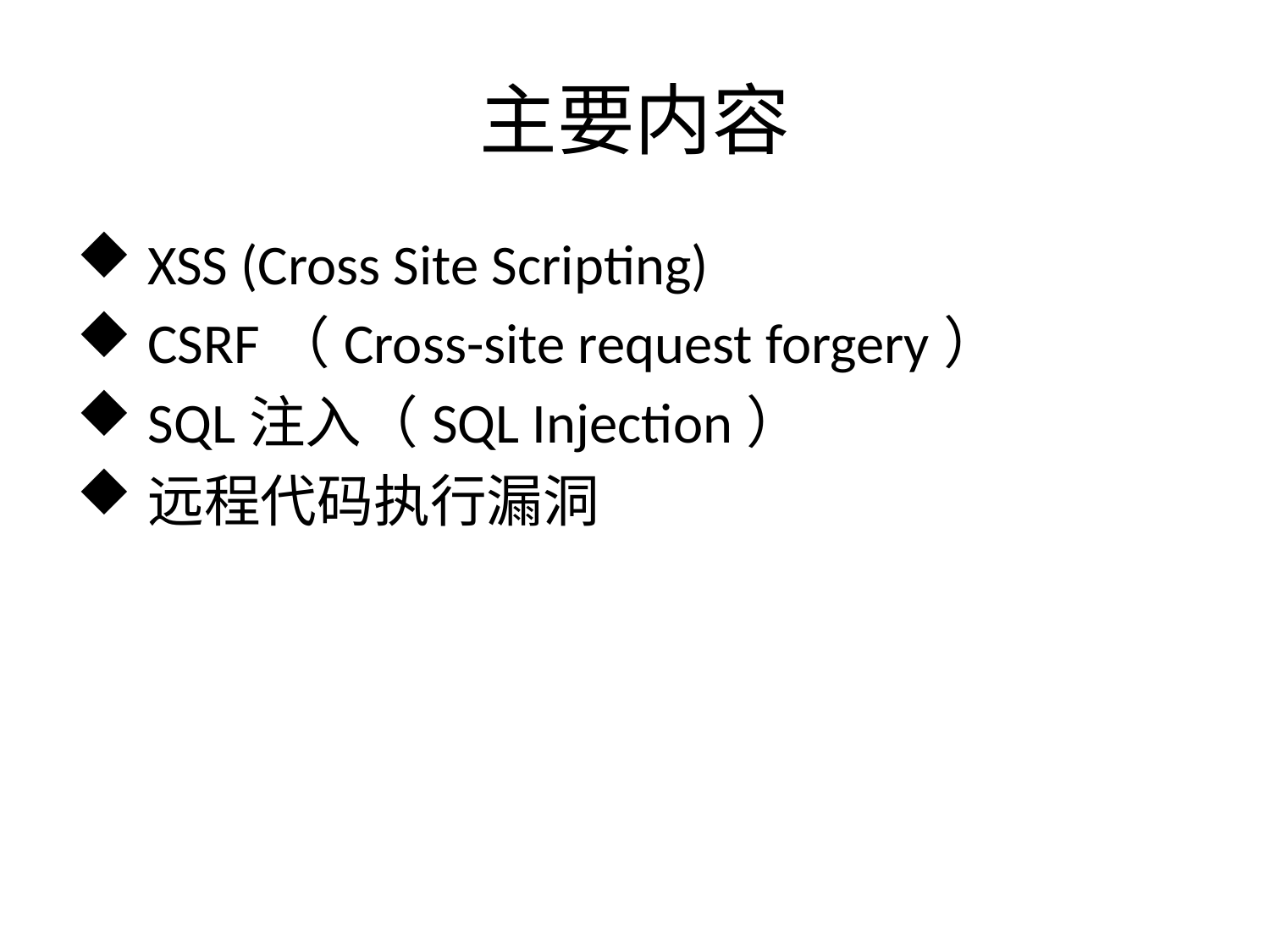

# 主要内容
XSS (Cross Site Scripting)
CSRF（Cross-site request forgery）
SQL注入（SQL Injection）
远程代码执行漏洞